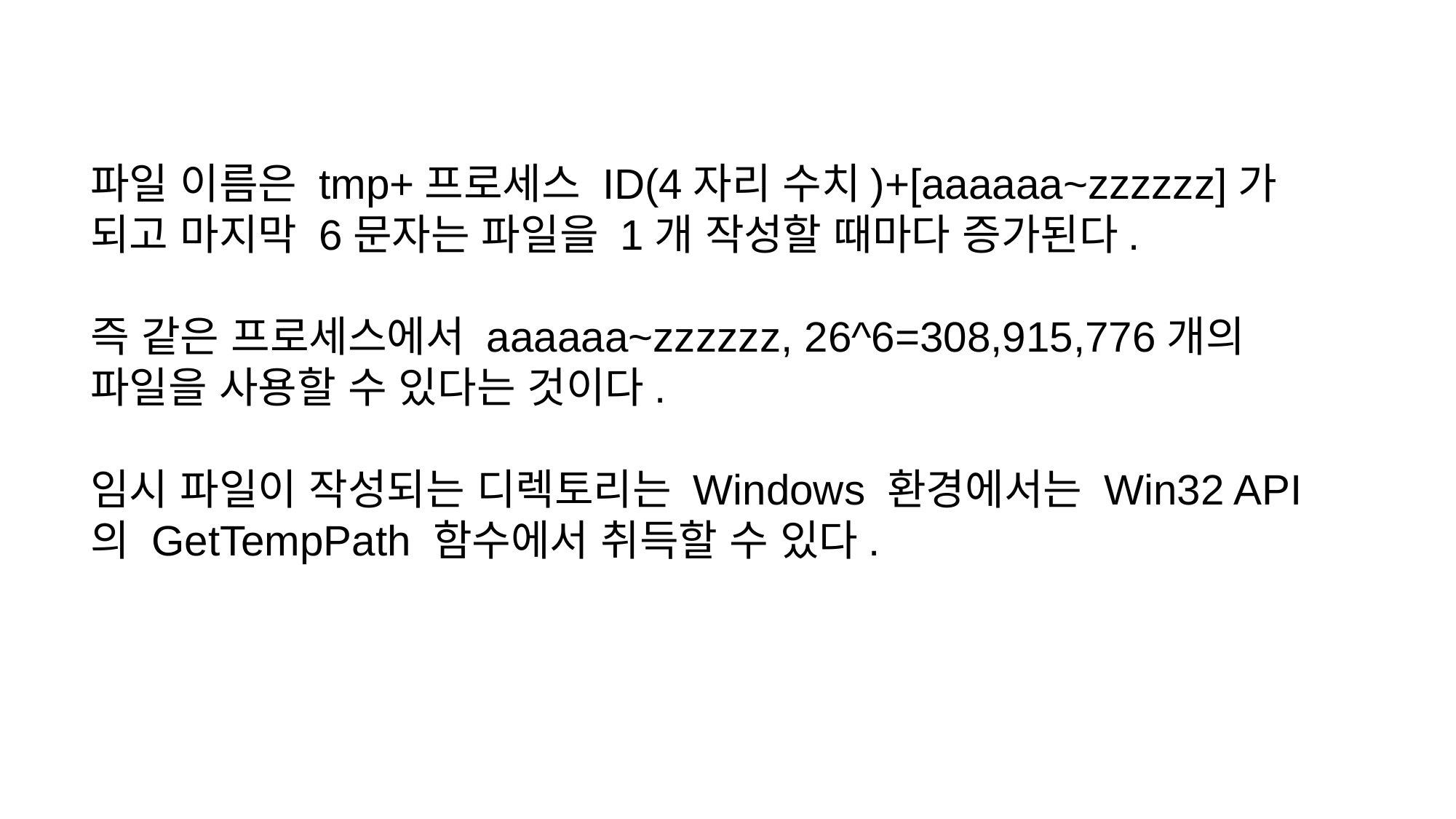

파일 이름은 tmp+프로세스 ID(4자리 수치)+[aaaaaa~zzzzzz]가 되고 마지막 6문자는 파일을 1개 작성할 때마다 증가된다.
즉 같은 프로세스에서 aaaaaa~zzzzzz, 26^6=308,915,776개의 파일을 사용할 수 있다는 것이다.

임시 파일이 작성되는 디렉토리는 Windows 환경에서는 Win32 API의 GetTempPath 함수에서 취득할 수 있다.